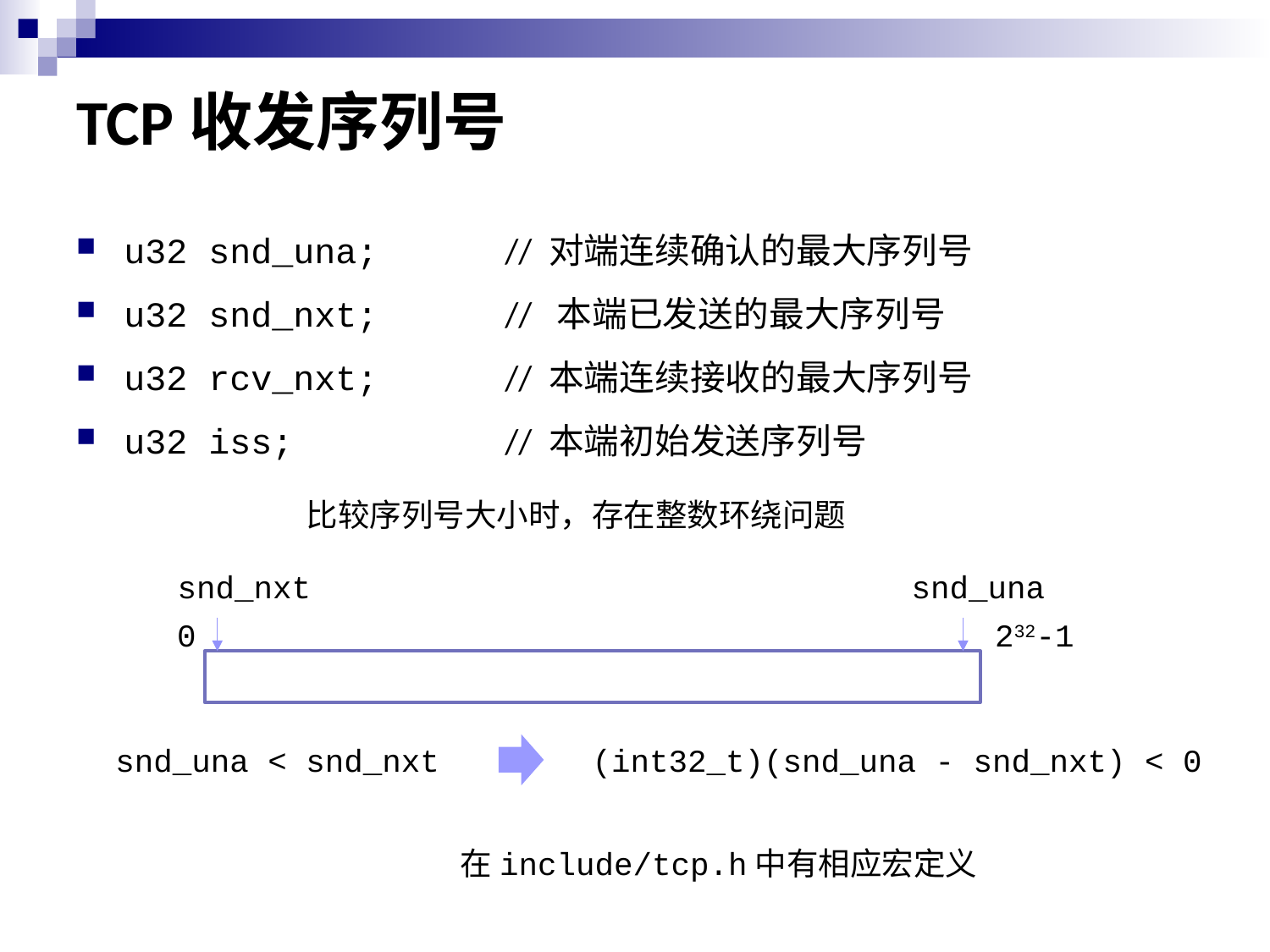

# TCP收发序列号
u32 snd_una;	// 对端连续确认的最大序列号
u32 snd_nxt;	//  本端已发送的最大序列号
u32 rcv_nxt;	// 本端连续接收的最大序列号
u32 iss;		// 本端初始发送序列号

比较序列号大小时，存在整数环绕问题
snd_nxt
snd_una
0
232-1

snd_una < snd_nxt

(int32_t)(snd_una - snd_nxt) < 0
在include/tcp.h中有相应宏定义